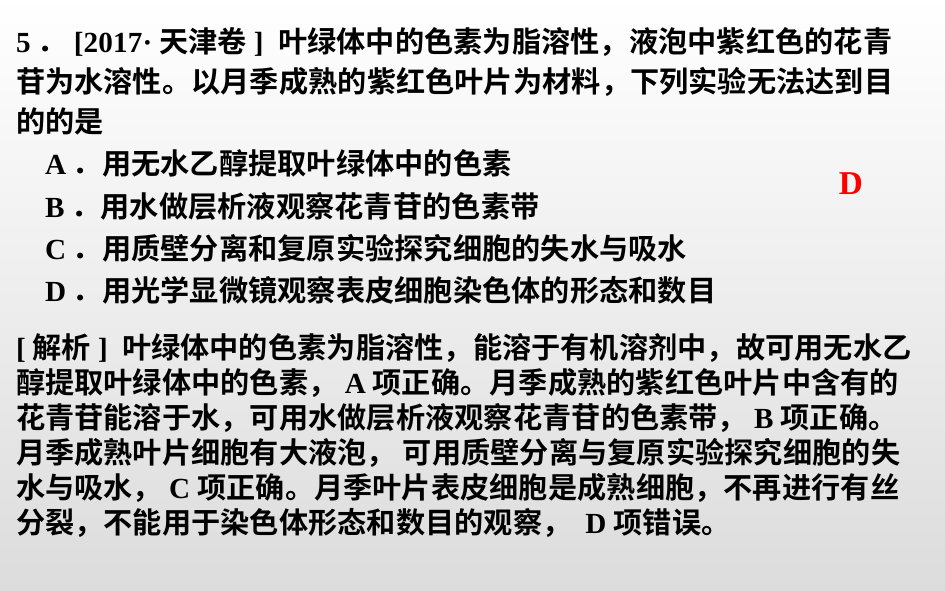

5．[2017·天津卷] 叶绿体中的色素为脂溶性，液泡中紫红色的花青苷为水溶性。以月季成熟的紫红色叶片为材料，下列实验无法达到目的的是
    A．用无水乙醇提取叶绿体中的色素
    B．用水做层析液观察花青苷的色素带
    C．用质壁分离和复原实验探究细胞的失水与吸水
    D．用光学显微镜观察表皮细胞染色体的形态和数目
D
[解析] 叶绿体中的色素为脂溶性，能溶于有机溶剂中，故可用无水乙醇提取叶绿体中的色素，A项正确。月季成熟的紫红色叶片中含有的花青苷能溶于水，可用水做层析液观察花青苷的色素带，B项正确。月季成熟叶片细胞有大液泡， 可用质壁分离与复原实验探究细胞的失水与吸水，C项正确。月季叶片表皮细胞是成熟细胞，不再进行有丝分裂，不能用于染色体形态和数目的观察， D项错误。